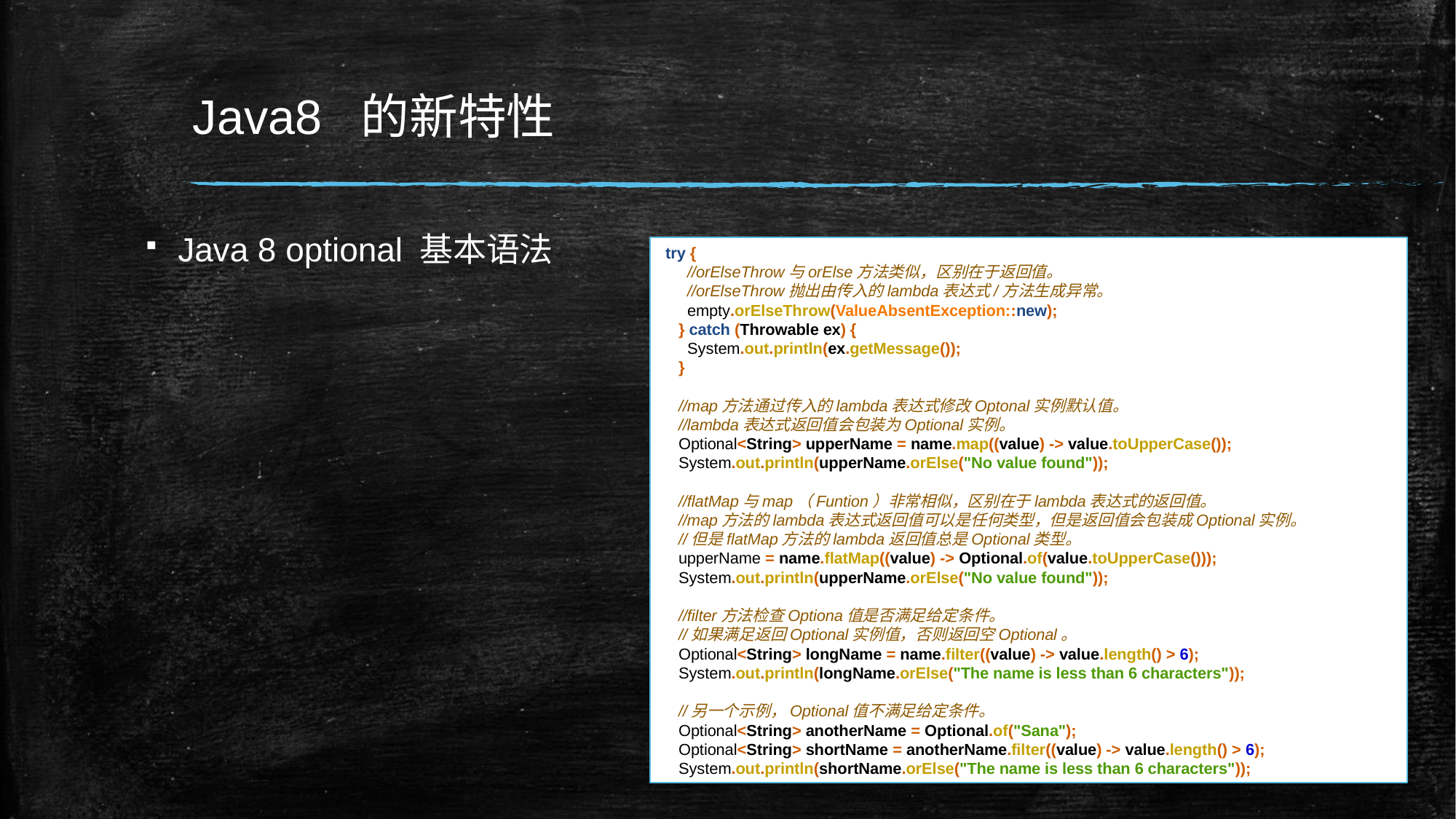

# Java8  的新特性
Java 8 optional 基本语法
 try {
      //orElseThrow与orElse方法类似，区别在于返回值。
      //orElseThrow抛出由传入的lambda表达式/方法生成异常。
      empty.orElseThrow(ValueAbsentException::new);
    } catch (Throwable ex) {
      System.out.println(ex.getMessage());
    }

    //map方法通过传入的lambda表达式修改Optonal实例默认值。
    //lambda表达式返回值会包装为Optional实例。
    Optional<String> upperName = name.map((value) -> value.toUpperCase());
    System.out.println(upperName.orElse("No value found"));

    //flatMap与map（Funtion）非常相似，区别在于lambda表达式的返回值。
    //map方法的lambda表达式返回值可以是任何类型，但是返回值会包装成Optional实例。
    //但是flatMap方法的lambda返回值总是Optional类型。
    upperName = name.flatMap((value) -> Optional.of(value.toUpperCase()));
    System.out.println(upperName.orElse("No value found"));

    //filter方法检查Optiona值是否满足给定条件。
    //如果满足返回Optional实例值，否则返回空Optional。
    Optional<String> longName = name.filter((value) -> value.length() > 6);
    System.out.println(longName.orElse("The name is less than 6 characters"));

    //另一个示例，Optional值不满足给定条件。
    Optional<String> anotherName = Optional.of("Sana");
    Optional<String> shortName = anotherName.filter((value) -> value.length() > 6);
    System.out.println(shortName.orElse("The name is less than 6 characters"));